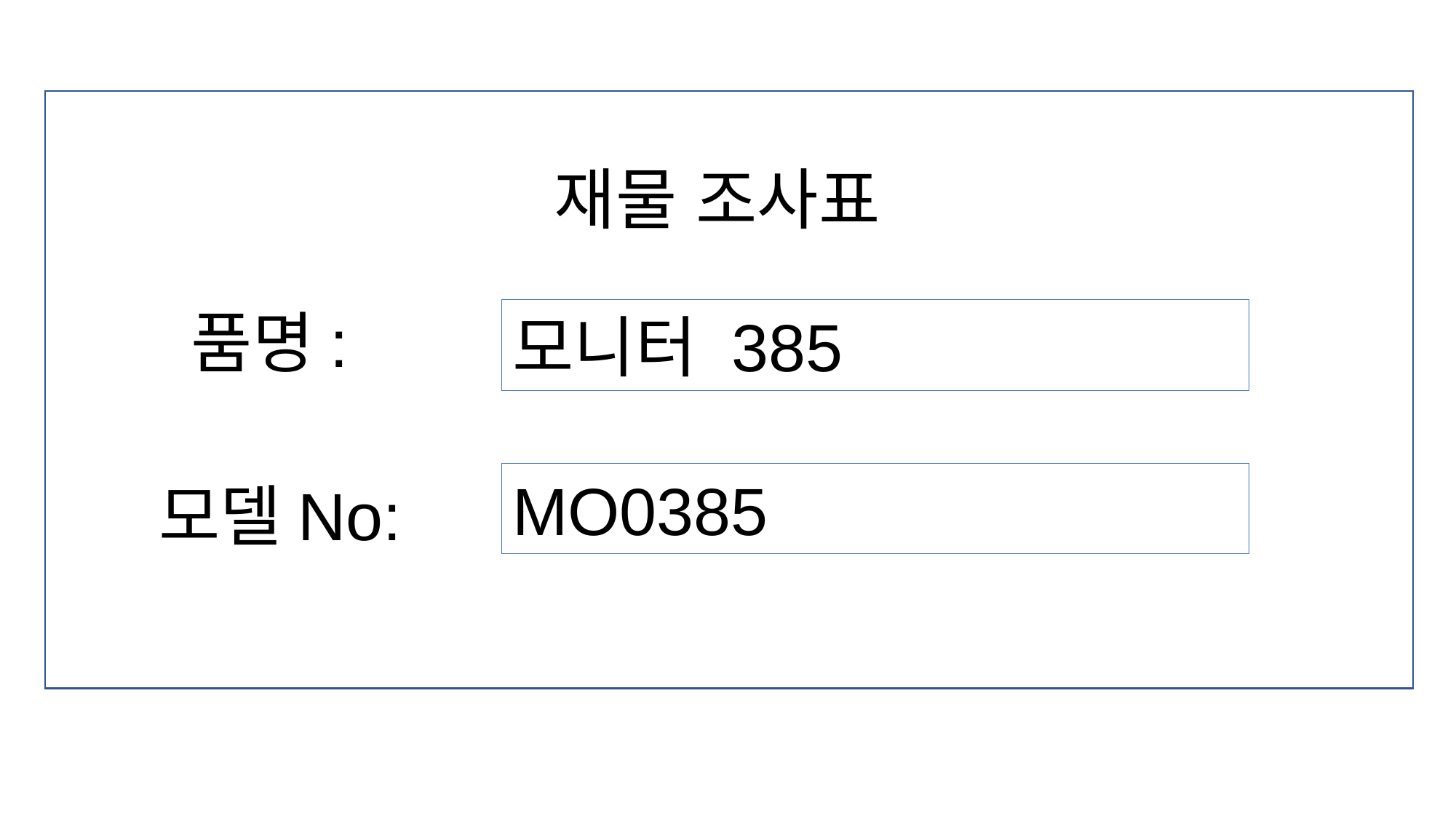

재물 조사표
품명:
모니터 385
MO0385
모델No: